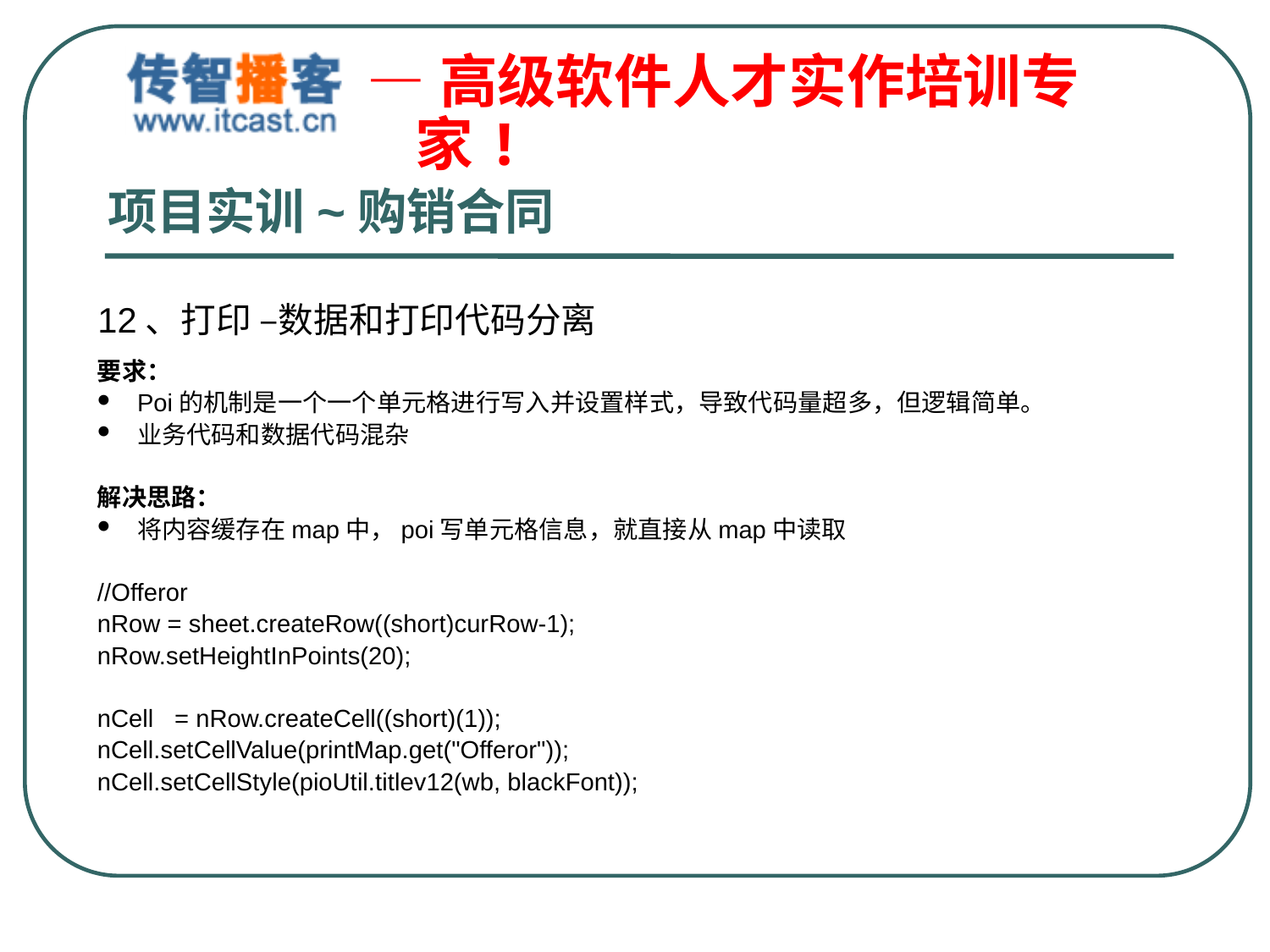

# 项目实训~购销合同
12、打印 –数据和打印代码分离
要求：
Poi的机制是一个一个单元格进行写入并设置样式，导致代码量超多，但逻辑简单。
业务代码和数据代码混杂

解决思路：
将内容缓存在map中，poi写单元格信息，就直接从map中读取

//Offeror
nRow = sheet.createRow((short)curRow-1);
nRow.setHeightInPoints(20);

nCell   = nRow.createCell((short)(1));
nCell.setCellValue(printMap.get("Offeror"));
nCell.setCellStyle(pioUtil.titlev12(wb, blackFont));